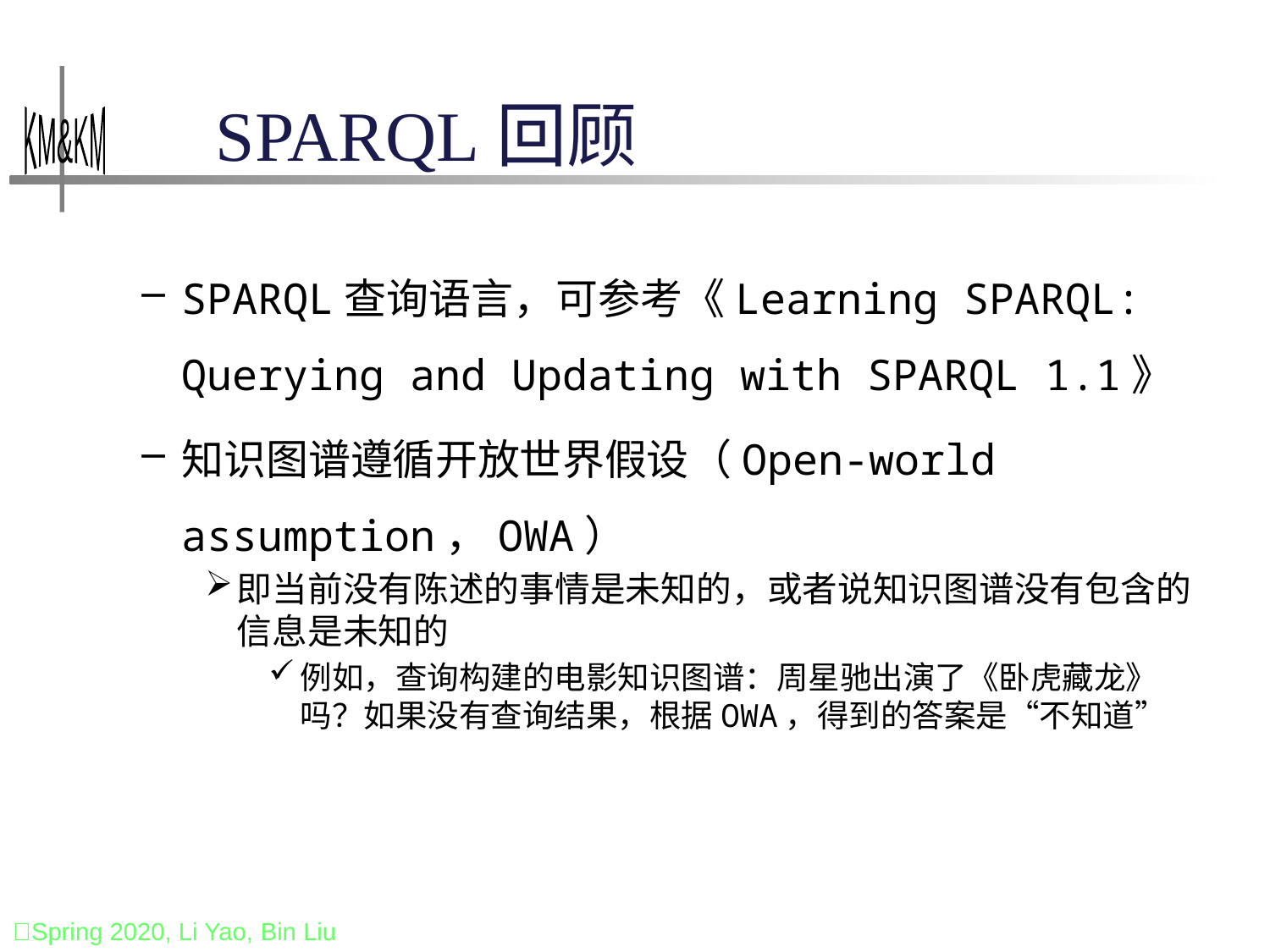

# SPARQL回顾
SPARQL查询语言，可参考《Learning SPARQL: Querying and Updating with SPARQL 1.1》
知识图谱遵循开放世界假设（Open-world assumption，OWA）
即当前没有陈述的事情是未知的，或者说知识图谱没有包含的信息是未知的
例如，查询构建的电影知识图谱：周星驰出演了《卧虎藏龙》吗？如果没有查询结果，根据OWA，得到的答案是“不知道”